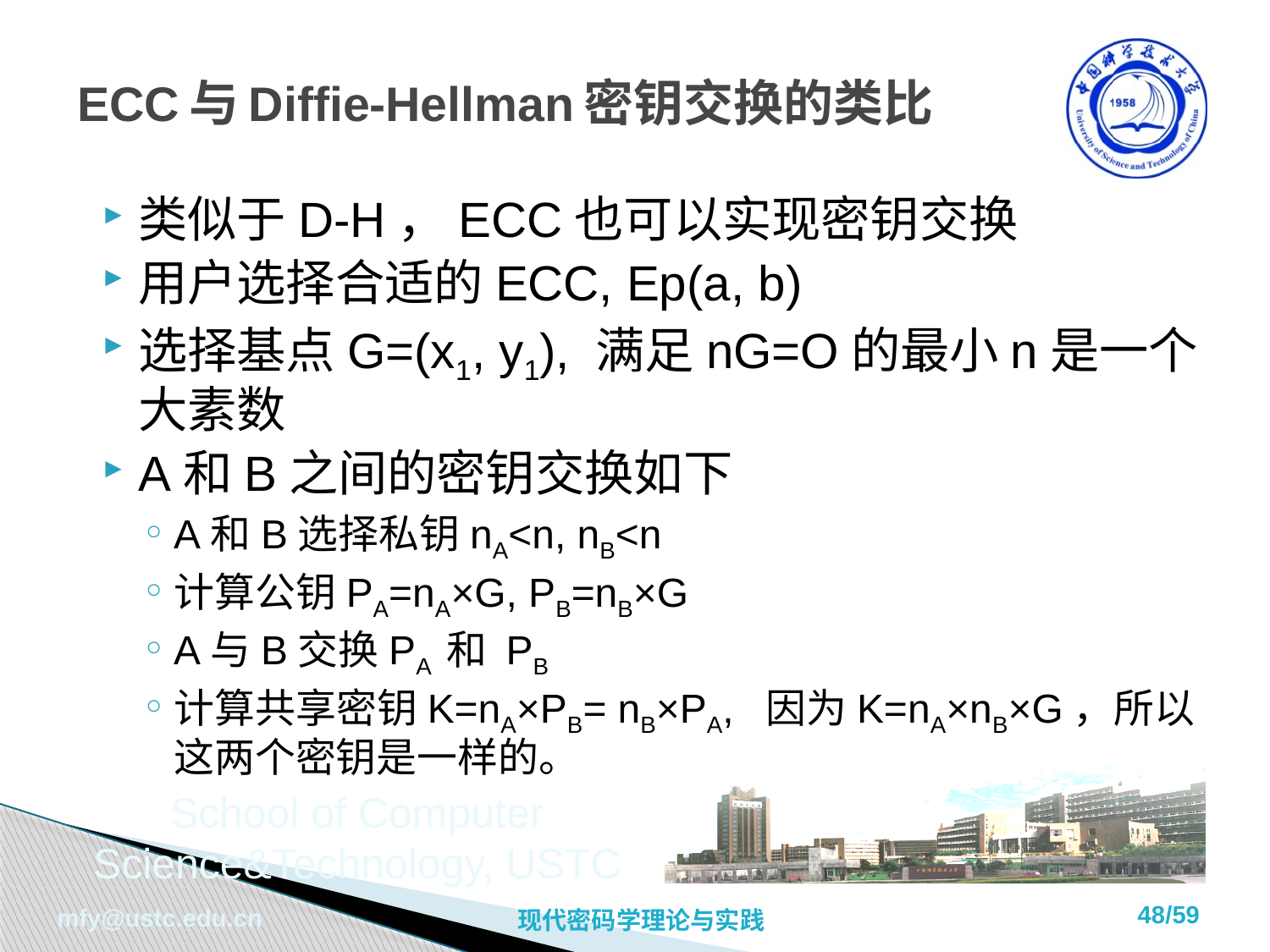

# ECC与Diffie-Hellman密钥交换的类比
类似于D-H，ECC也可以实现密钥交换
用户选择合适的ECC, Ep(a, b)
选择基点G=(x1, y1), 满足nG=O的最小n是一个大素数
A和B之间的密钥交换如下
A和B选择私钥nA<n, nB<n
计算公钥PA=nA×G, PB=nB×G
A与B交换PA 和 PB
计算共享密钥K=nA×PB= nB×PA,  因为K=nA×nB×G，所以这两个密钥是一样的。